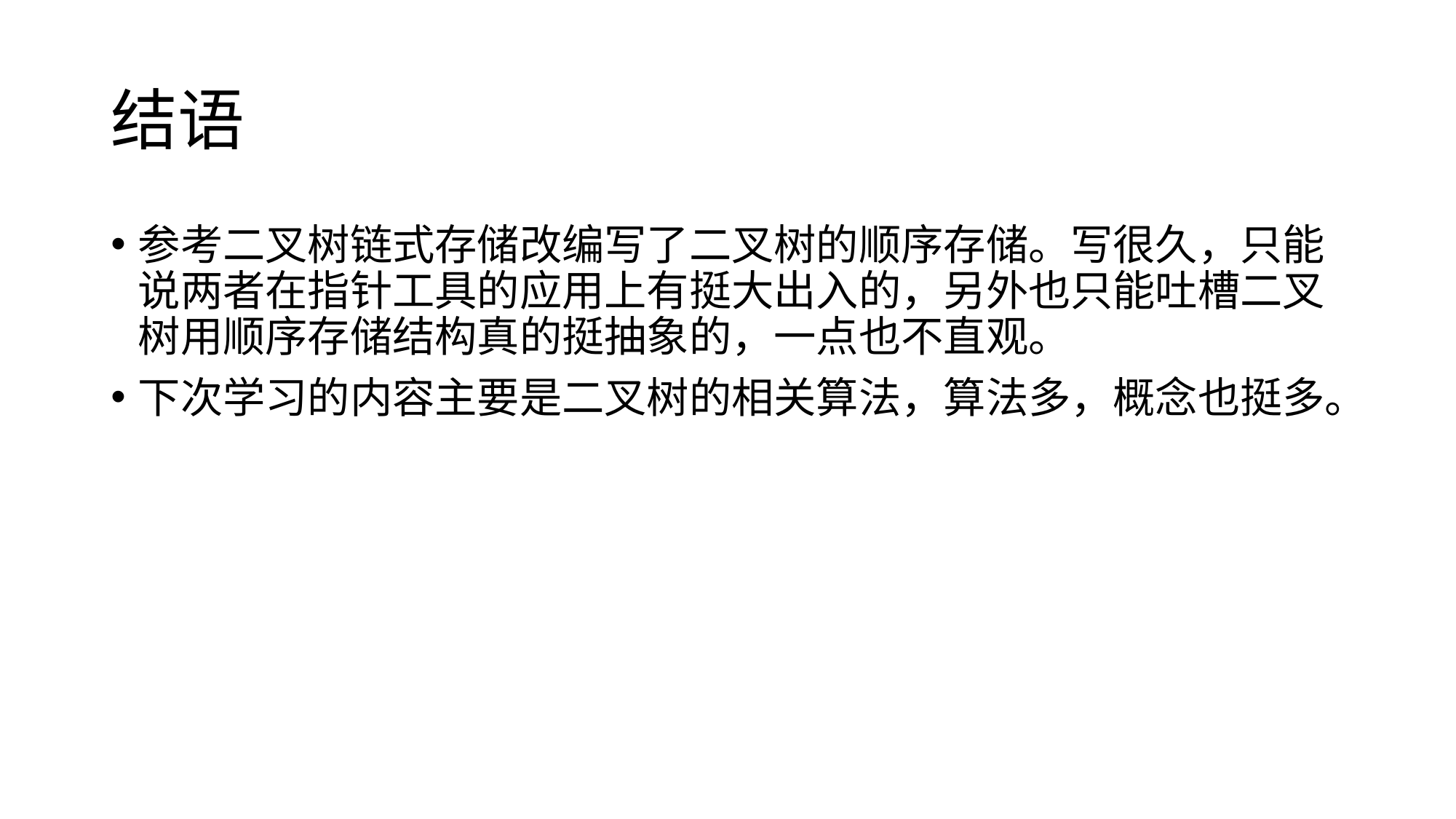

# 结语
参考二叉树链式存储改编写了二叉树的顺序存储。写很久，只能说两者在指针工具的应用上有挺大出入的，另外也只能吐槽二叉树用顺序存储结构真的挺抽象的，一点也不直观。
下次学习的内容主要是二叉树的相关算法，算法多，概念也挺多。